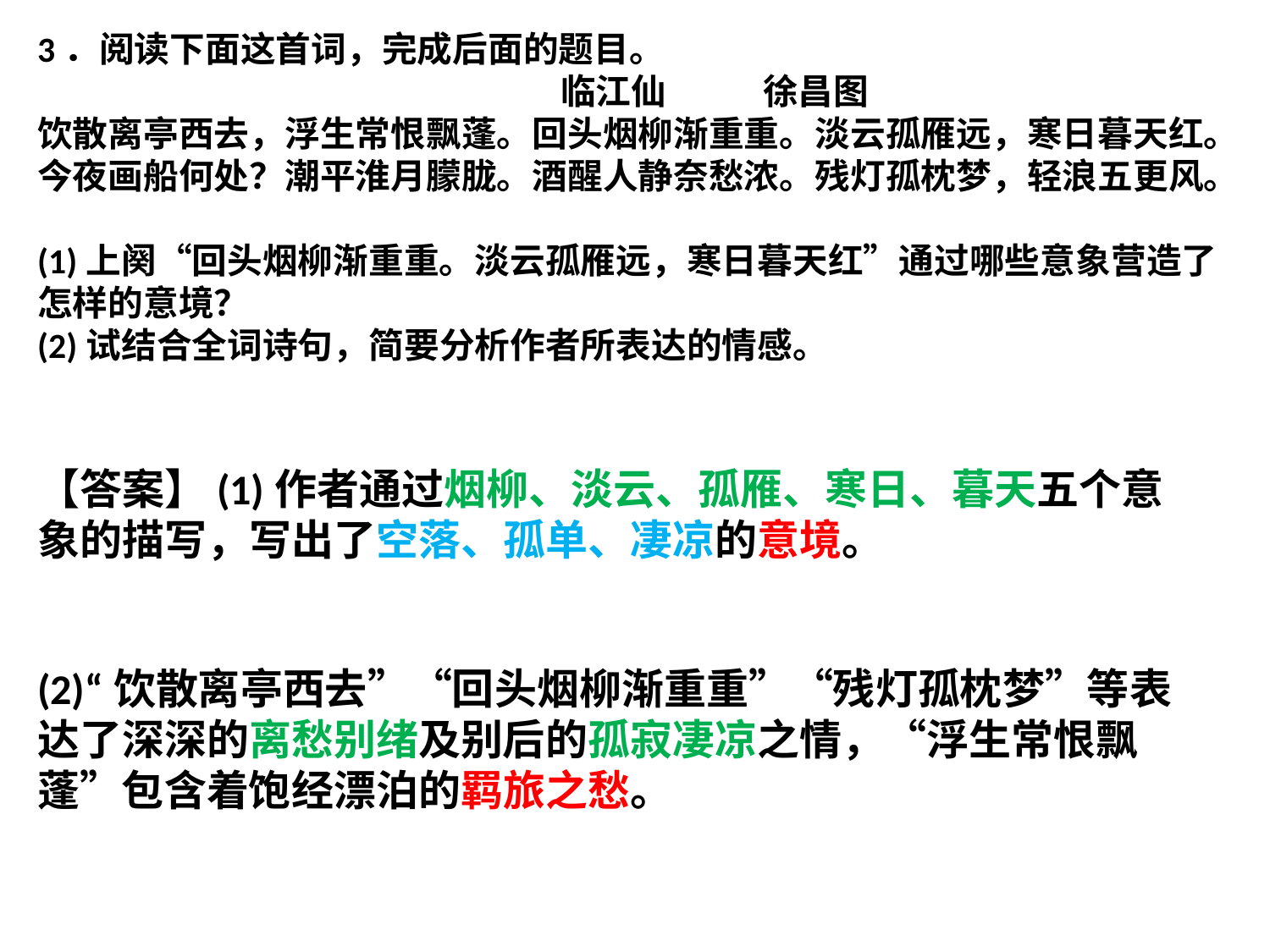

3．阅读下面这首词，完成后面的题目。
                                                                临江仙            徐昌图
饮散离亭西去，浮生常恨飘蓬。回头烟柳渐重重。淡云孤雁远，寒日暮天红。
今夜画船何处？潮平淮月朦胧。酒醒人静奈愁浓。残灯孤枕梦，轻浪五更风。

(1)上阕“回头烟柳渐重重。淡云孤雁远，寒日暮天红”通过哪些意象营造了怎样的意境？
(2)试结合全词诗句，简要分析作者所表达的情感。
【答案】(1)作者通过烟柳、淡云、孤雁、寒日、暮天五个意象的描写，写出了空落、孤单、凄凉的意境。
(2)“饮散离亭西去”“回头烟柳渐重重”“残灯孤枕梦”等表达了深深的离愁别绪及别后的孤寂凄凉之情，“浮生常恨飘蓬”包含着饱经漂泊的羁旅之愁。